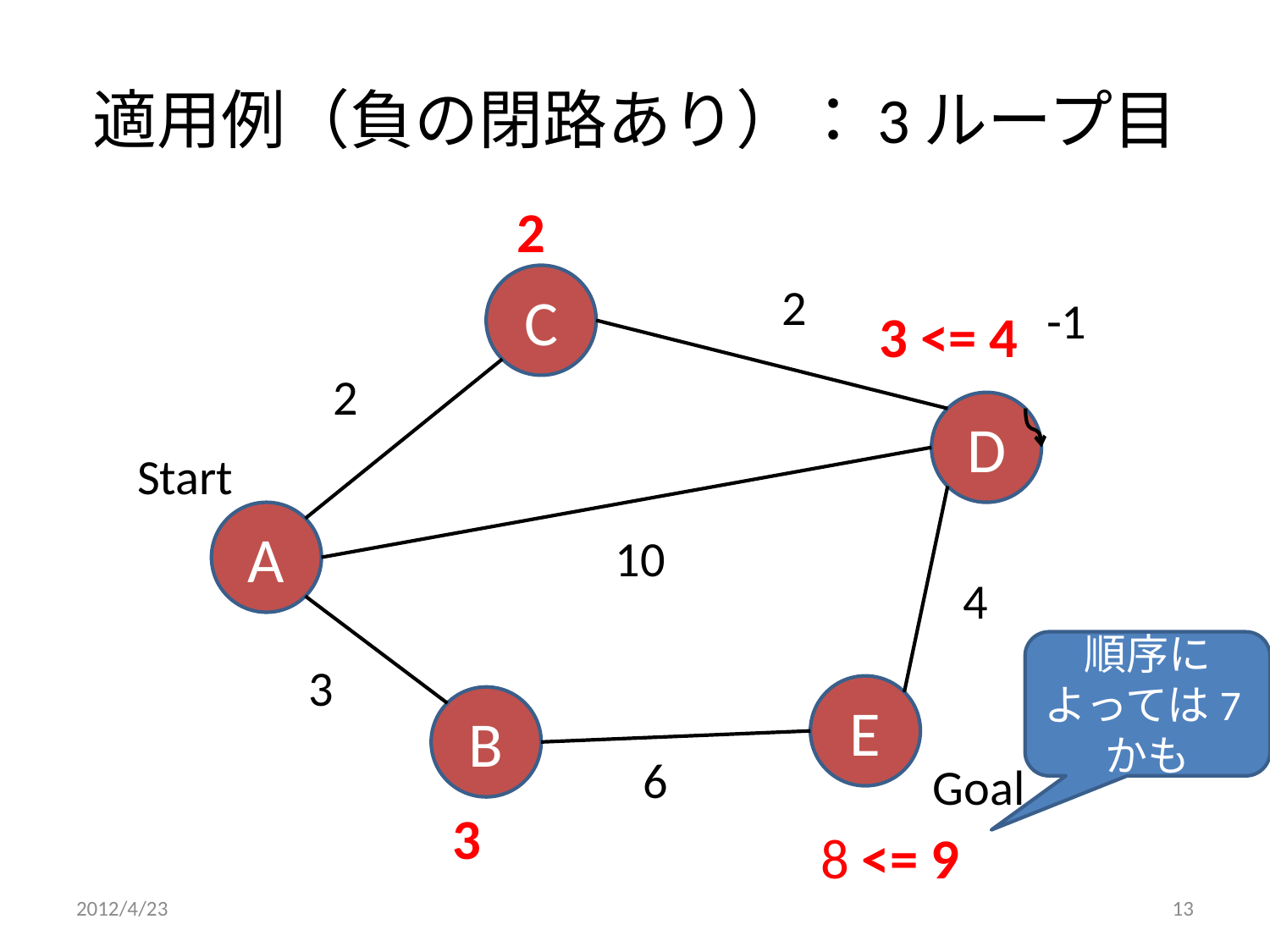

# 適用例（負の閉路あり）：3ループ目
2
C
2
-1
3 <= 4
2
D
Start
A
10
4
順序によっては7かも
3
E
B
6
Goal
3
8 <= 9
2012/4/23
13